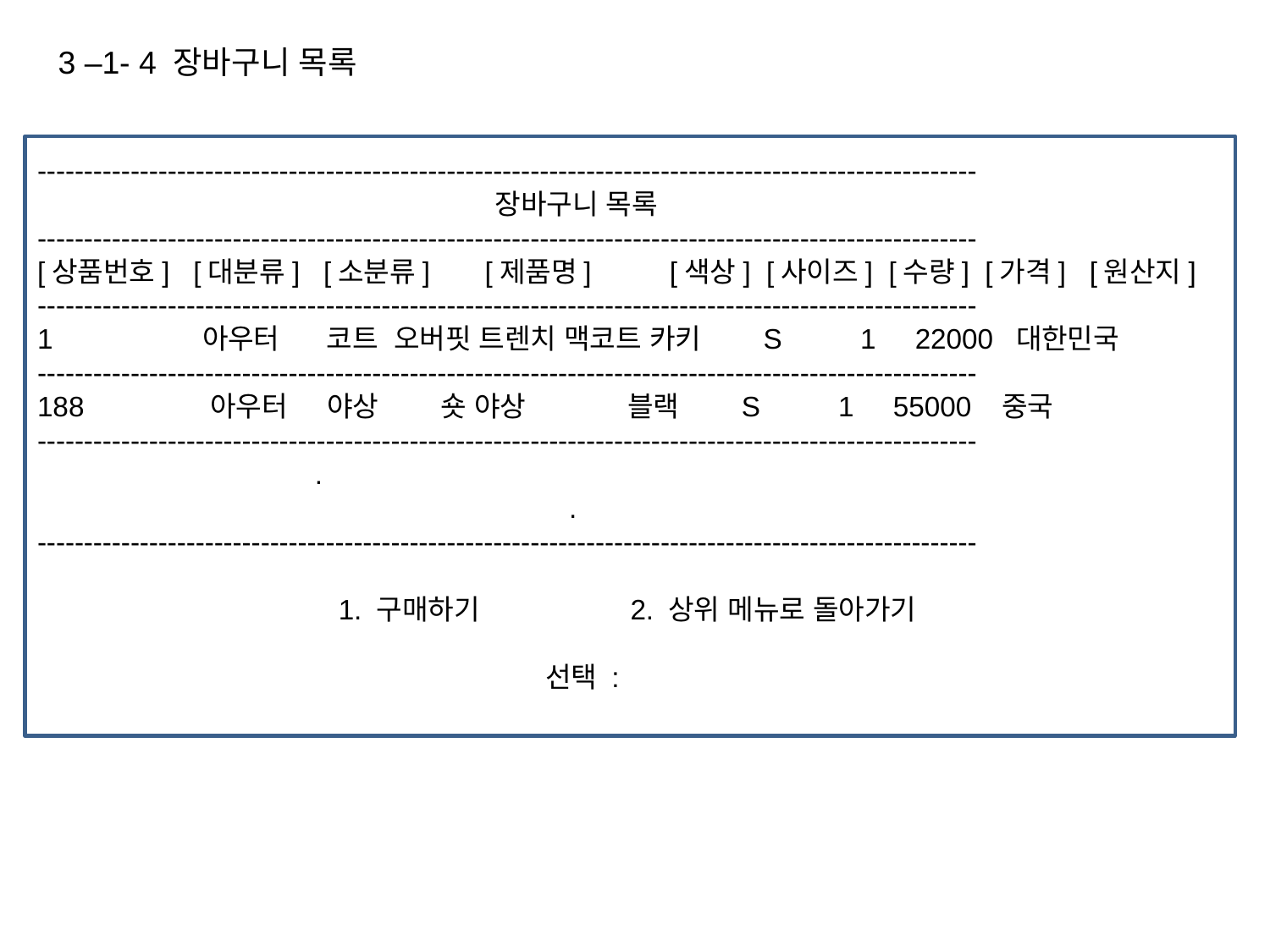

3 –1- 4 장바구니 목록

-----------------------------------------------------------------------------------------------------
	           		           장바구니 목록
-----------------------------------------------------------------------------------------------------
[상품번호]   [대분류]   [소분류]       [제품명]          [색상]  [사이즈]  [수량]  [가격]   [원산지]
-----------------------------------------------------------------------------------------------------
1	    아우터      코트  오버핏 트렌치 맥코트 카키       S          1     22000  대한민국
-----------------------------------------------------------------------------------------------------
188	     아우터     야상        숏 야상             블랙       S          1     55000   중국
-----------------------------------------------------------------------------------------------------				   .
				   .
-----------------------------------------------------------------------------------------------------

		      1. 구매하기	          2. 상위 메뉴로 돌아가기

				선택 :